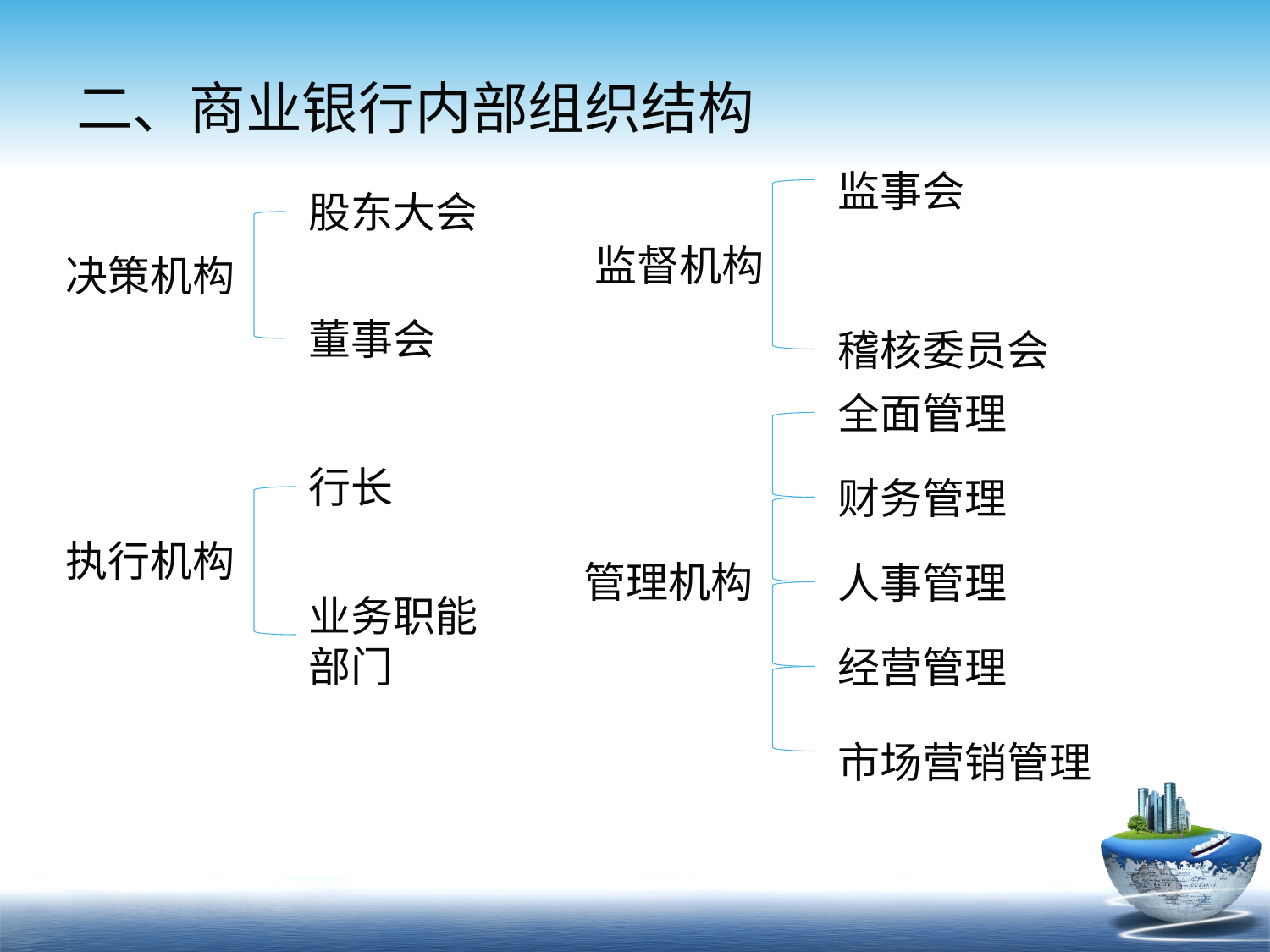

# 二、商业银行内部组织结构
监事会
股东大会

监督机构
决策机构
董事会
稽核委员会
全面管理

行长
财务管理

执行机构
管理机构
人事管理

业务职能
部门
经营管理

市场营销管理